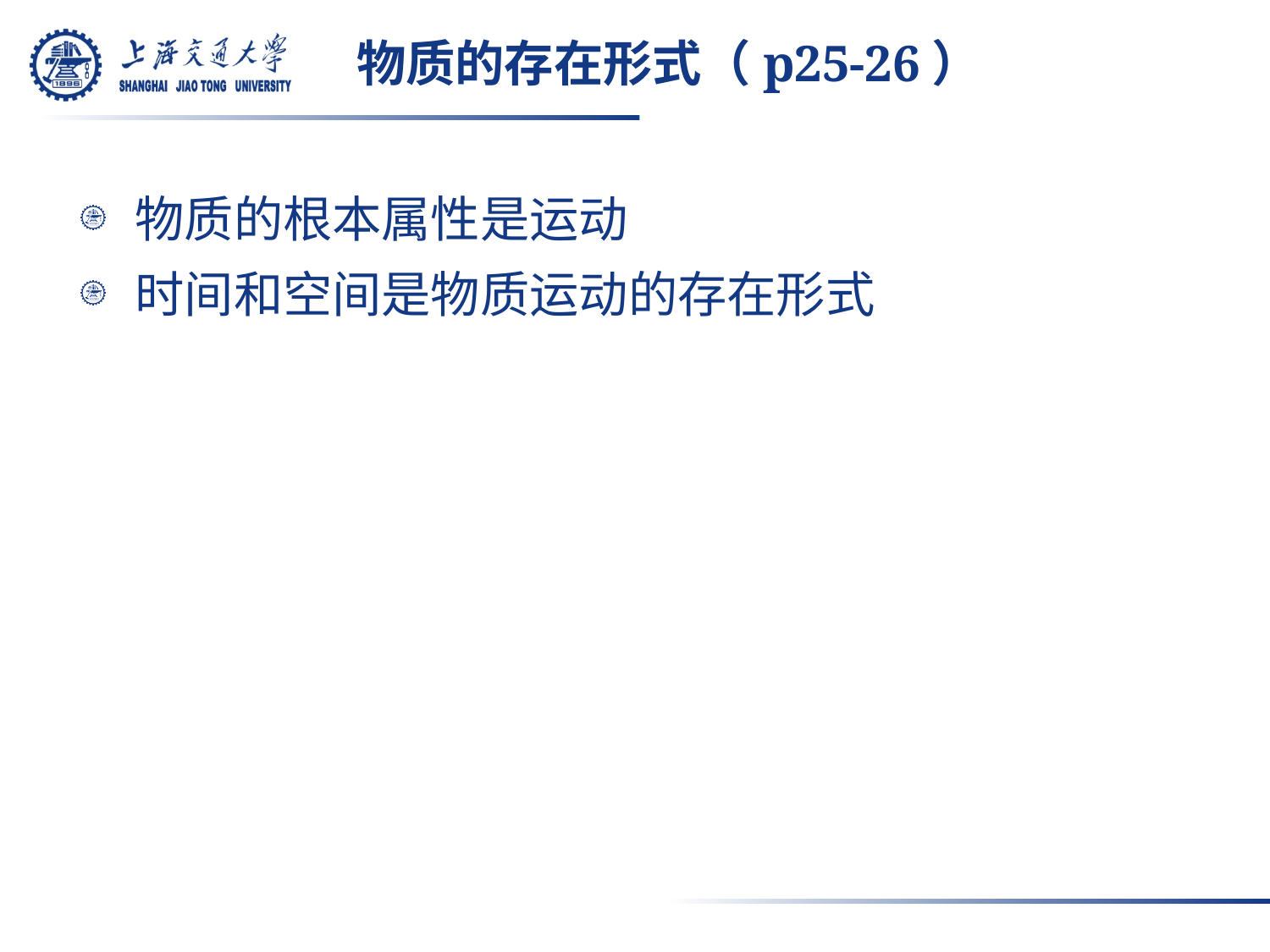

# 物质的存在形式（p25-26）
物质的根本属性是运动
时间和空间是物质运动的存在形式